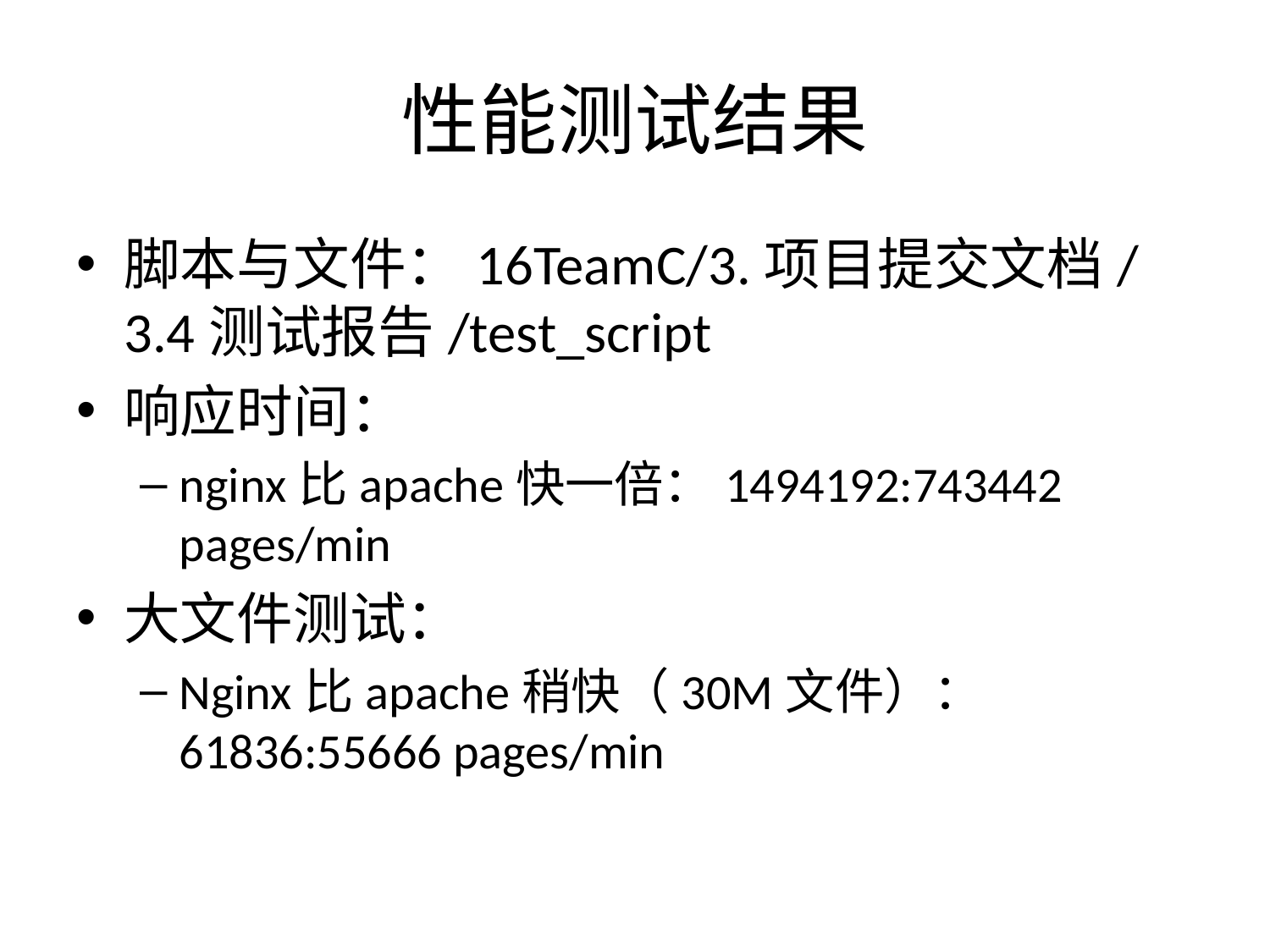

# 性能测试结果
脚本与文件：16TeamC/3.项目提交文档/3.4测试报告/test_script
响应时间：
nginx比apache快一倍：1494192:743442 pages/min
大文件测试：
Nginx比apache稍快（30M文件）：61836:55666 pages/min